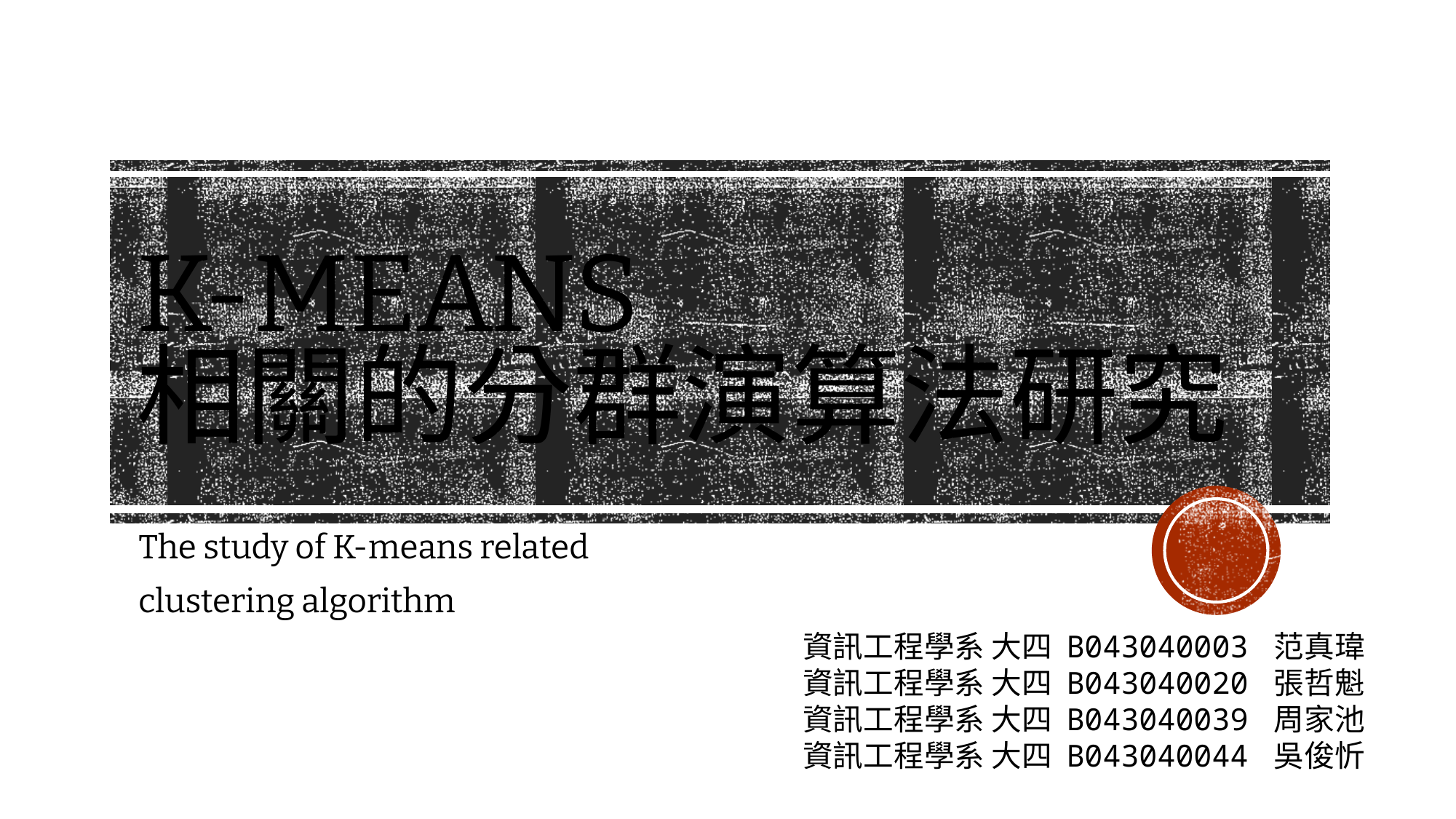

# K-means 相關的分群演算法研究
The study of K-means related
clustering algorithm
資訊工程學系 大四 B043040003 范真瑋
資訊工程學系 大四 B043040020 張哲魁
資訊工程學系 大四 B043040039 周家池
資訊工程學系 大四 B043040044 吳俊忻